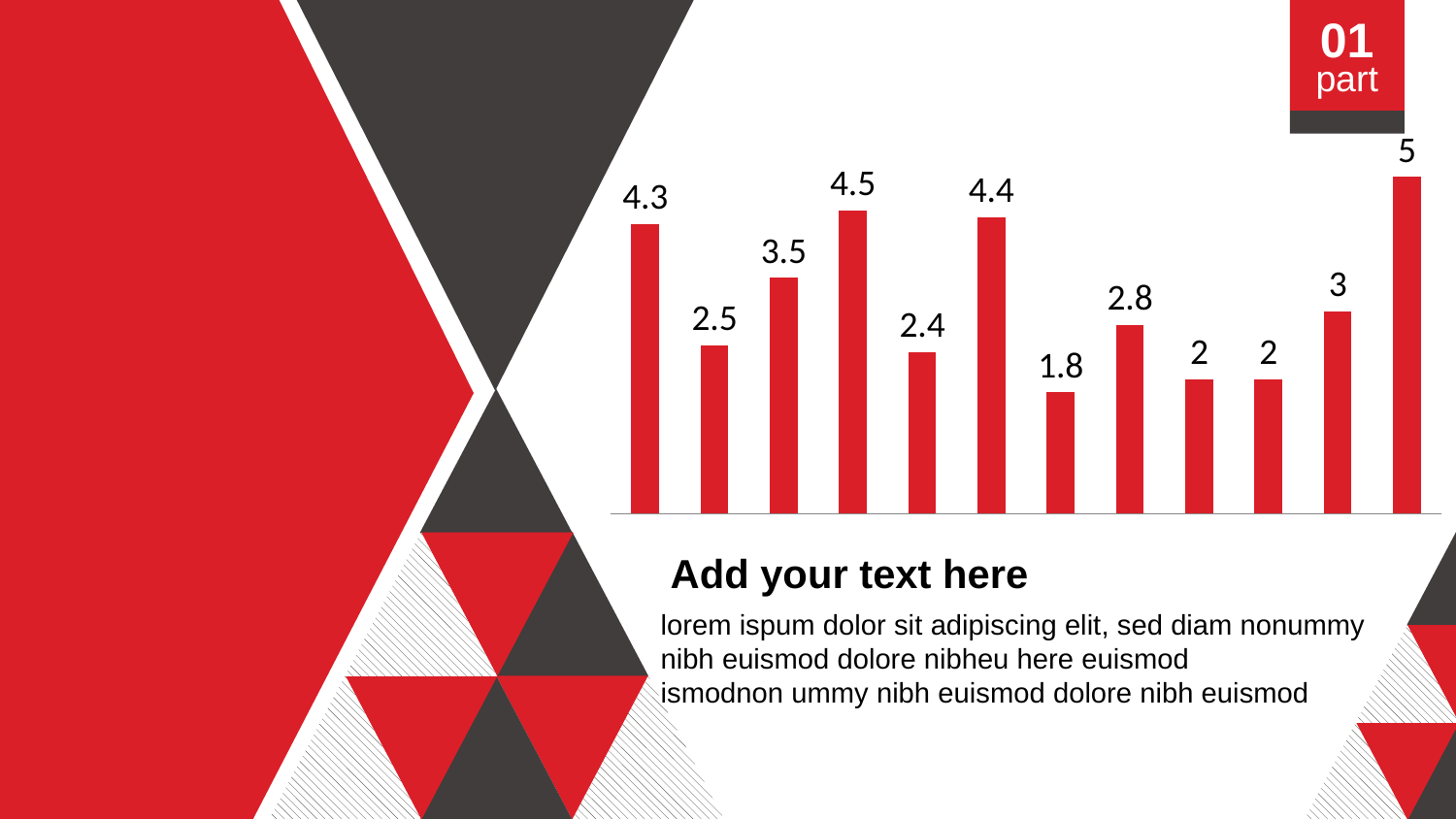

01
part

### Chart

| Category | 系列 1 |
|---|---|
| Q1 | 4.3 |
| Q2 | 2.5 |
| Q3 | 3.5 |
| Q4 | 4.5 |
| Q5 | 2.4 |
| Q6 | 4.4 |
| Q7 | 1.8 |
| Q8 | 2.8 |
| Q9 | 2.0 |
| Q10 | 2.0 |
| Q11 | 3.0 |
| Q12 | 5.0 |

Add your text here
lorem ispum dolor sit adipiscing elit, sed diam nonummy nibh euismod dolore nibheu here euismod
ismodnon ummy nibh euismod dolore nibh euismod